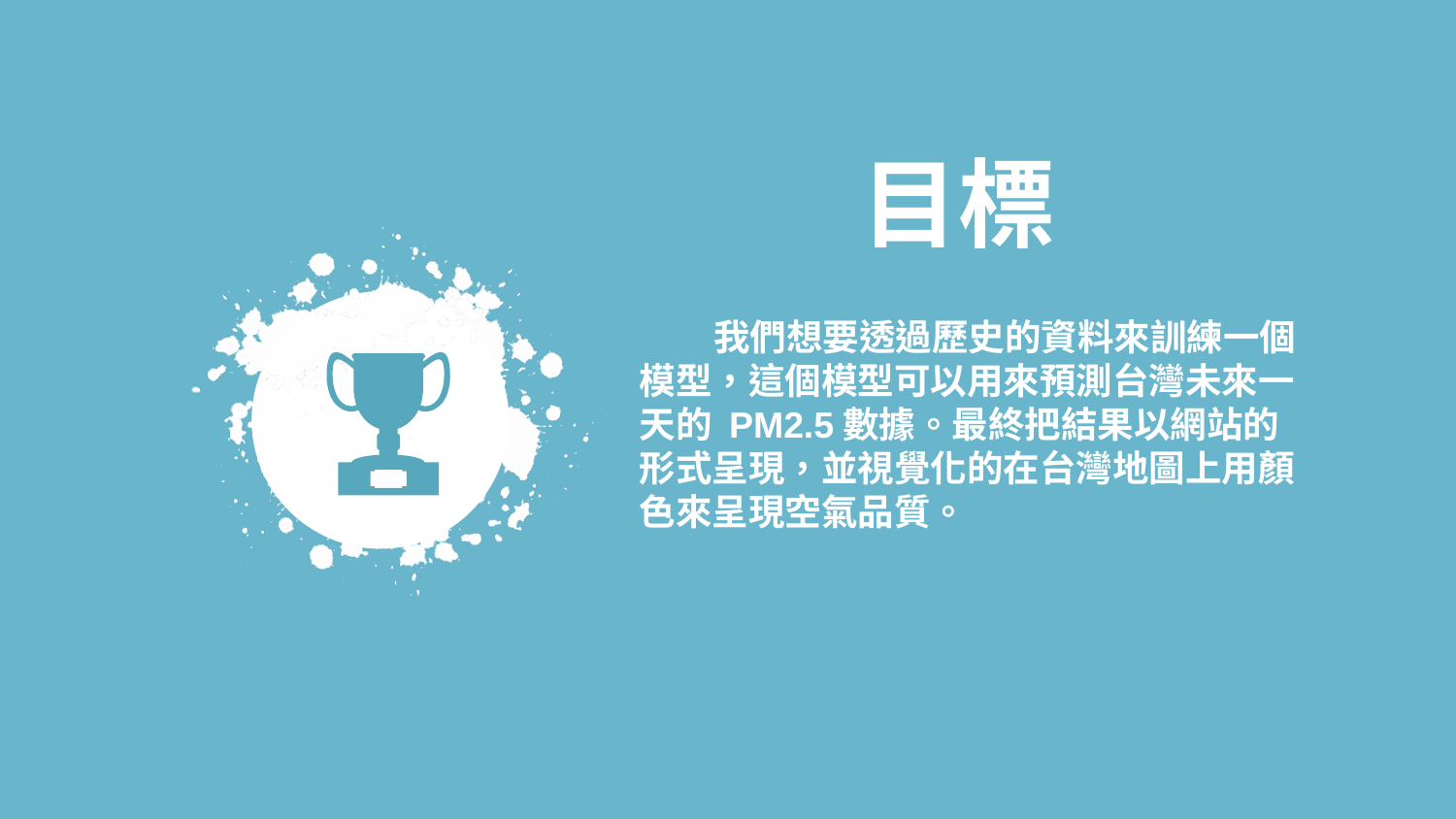

我們想要透過歷史的資料來訓練一個模型，這個模型可以用來預測台灣未來一天的 PM2.5數據。最終把結果以網站的形式呈現，並視覺化的在台灣地圖上用顏色來呈現空氣品質。
目標